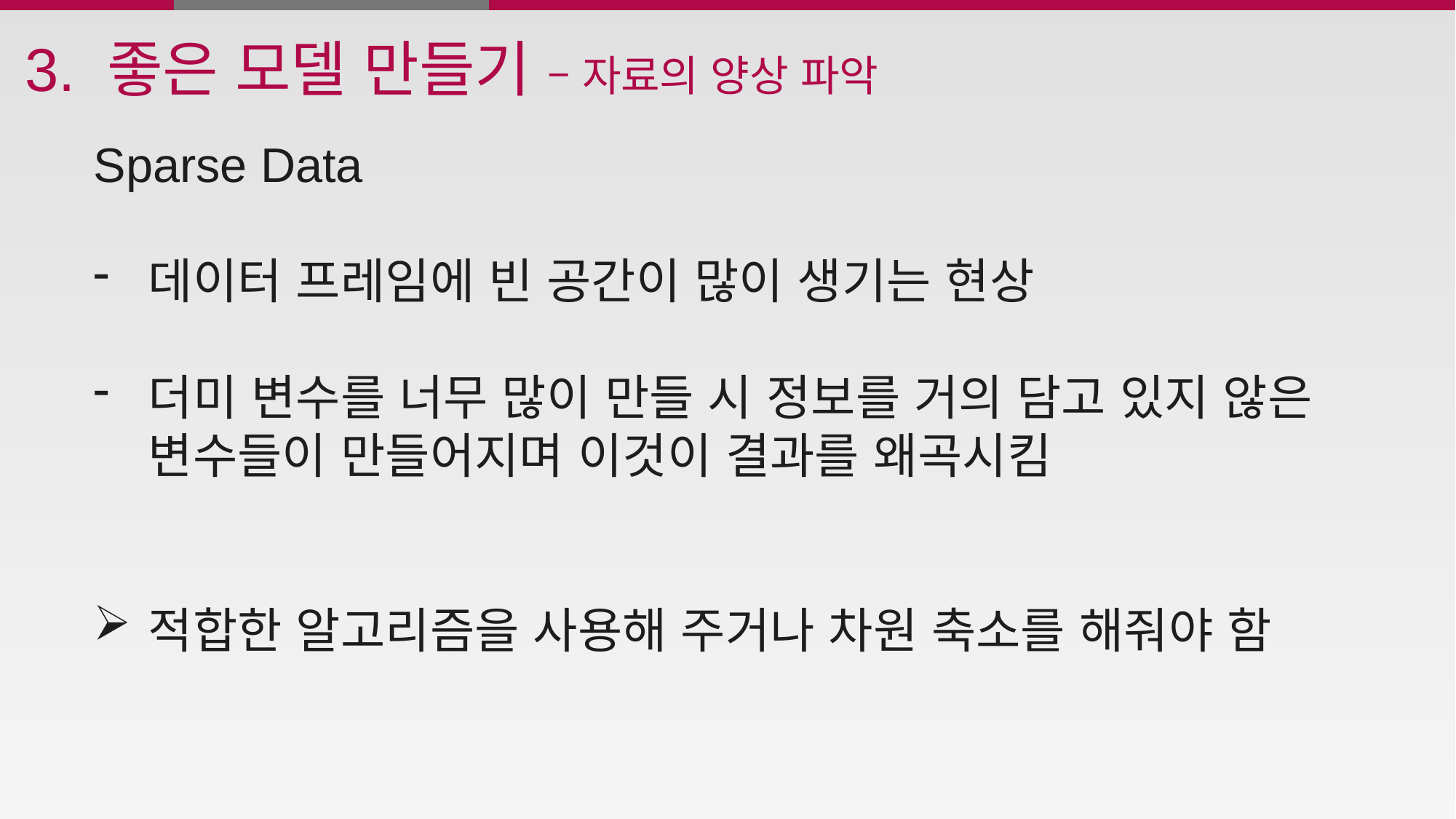

# 3. 좋은 모델 만들기 – 자료의 양상 파악
Sparse Data

데이터 프레임에 빈 공간이 많이 생기는 현상

더미 변수를 너무 많이 만들 시 정보를 거의 담고 있지 않은 변수들이 만들어지며 이것이 결과를 왜곡시킴

적합한 알고리즘을 사용해 주거나 차원 축소를 해줘야 함